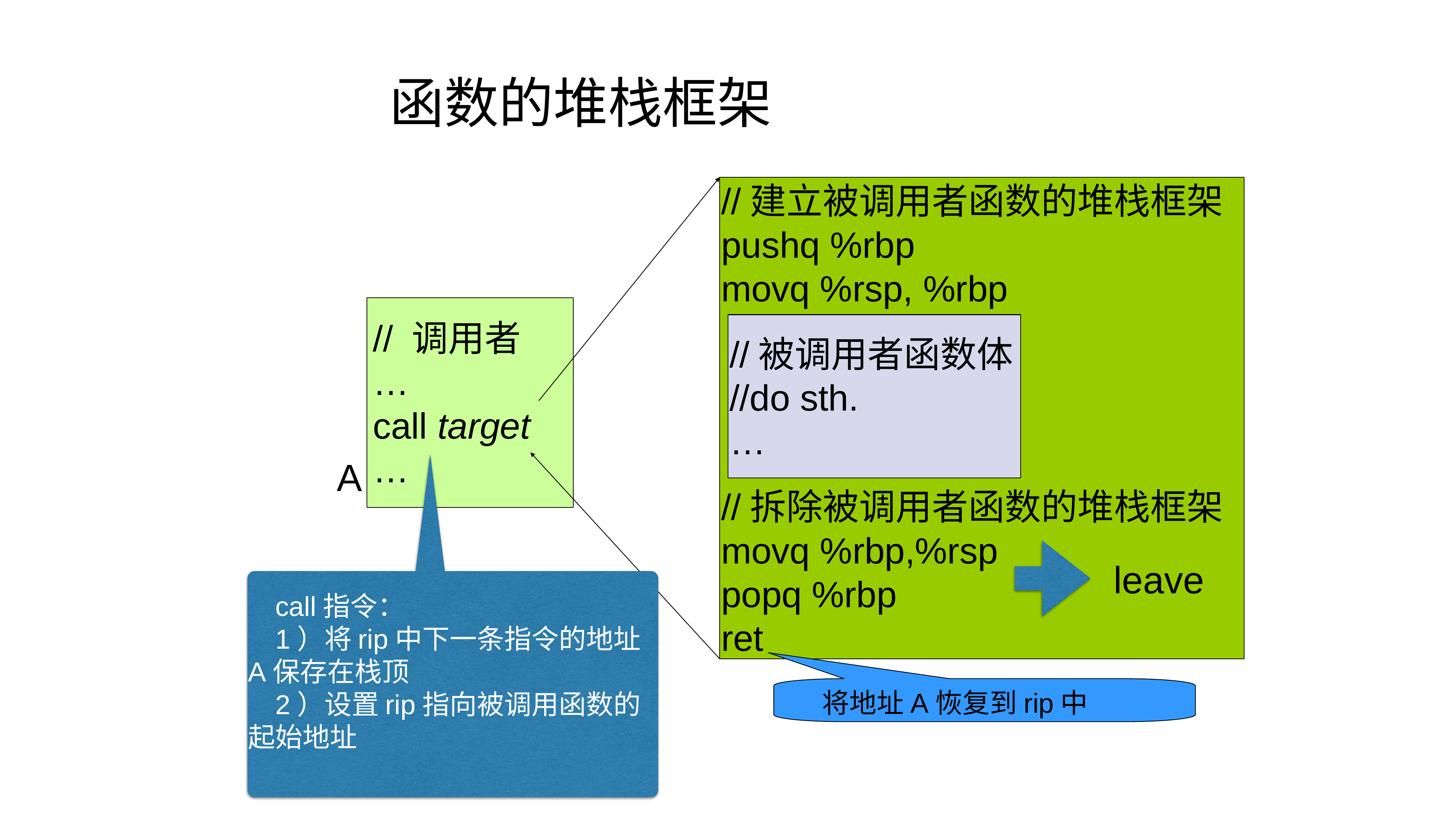

# 函数的堆栈框架
//建立被调用者函数的堆栈框架
pushq %rbp
movq %rsp, %rbp

//拆除被调用者函数的堆栈框架
movq %rbp,%rsp
popq %rbp
ret

// 调用者
…
call target
…

//被调用者函数体
//do sth.
…
A

call指令：
1）将rip中下一条指令的地址A保存在栈顶
2）设置rip指向被调用函数的起始地址

leave

将地址A恢复到rip中